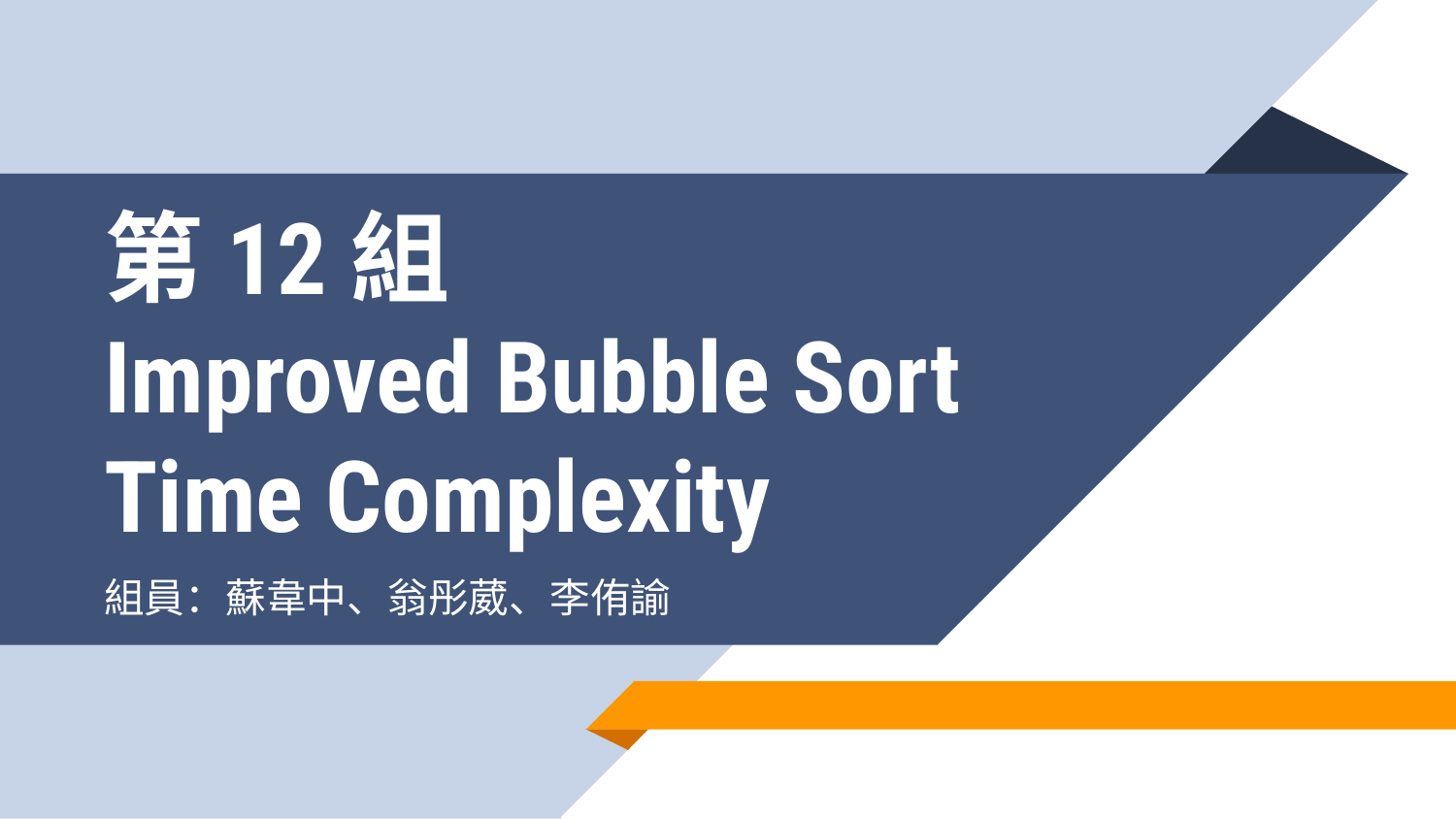

# 第12組
Improved Bubble Sort
Time Complexity
組員：蘇韋中、翁彤葳、李侑諭